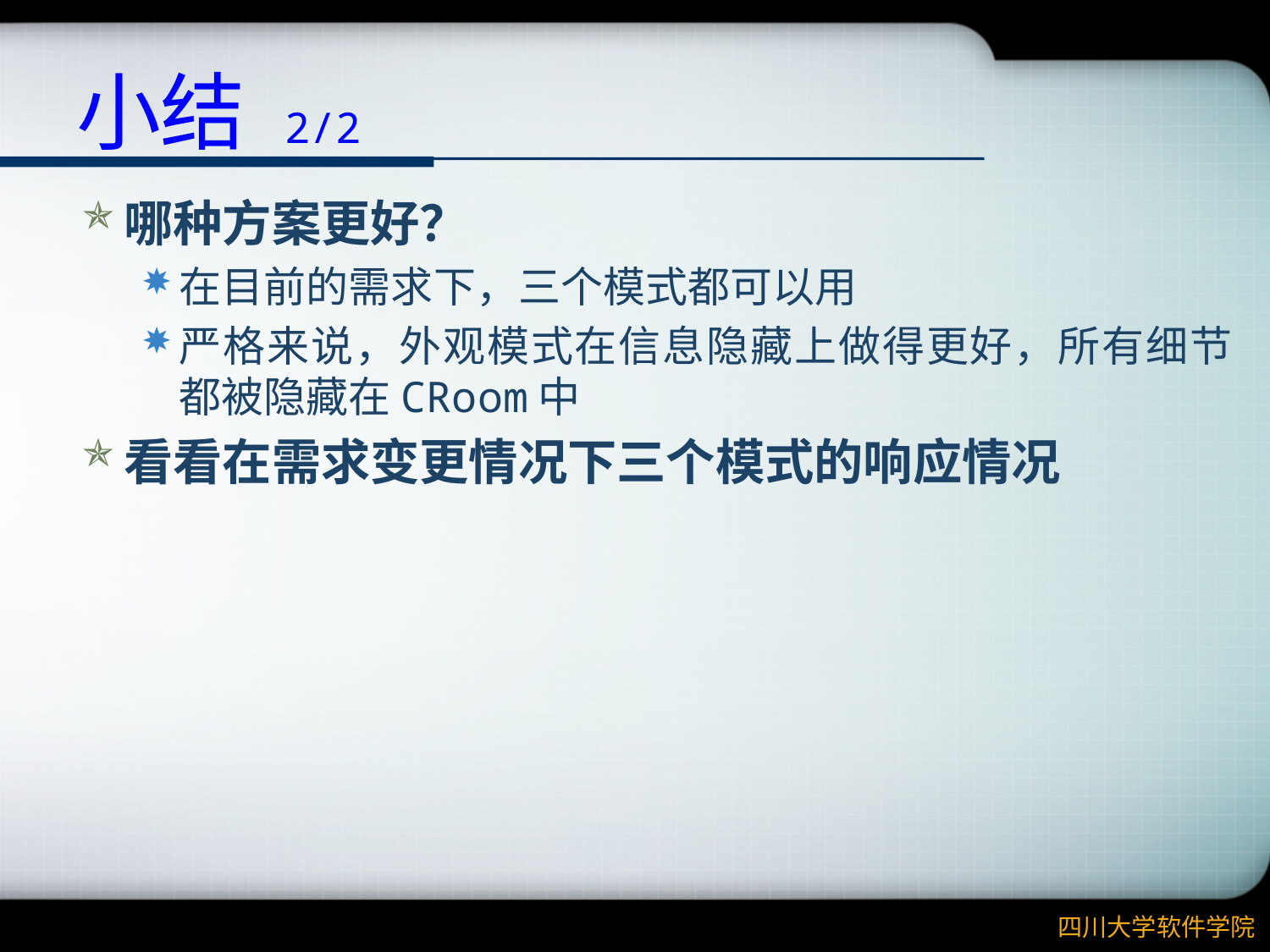

# 小结 2/2
哪种方案更好？
在目前的需求下，三个模式都可以用
严格来说，外观模式在信息隐藏上做得更好，所有细节都被隐藏在CRoom中
看看在需求变更情况下三个模式的响应情况